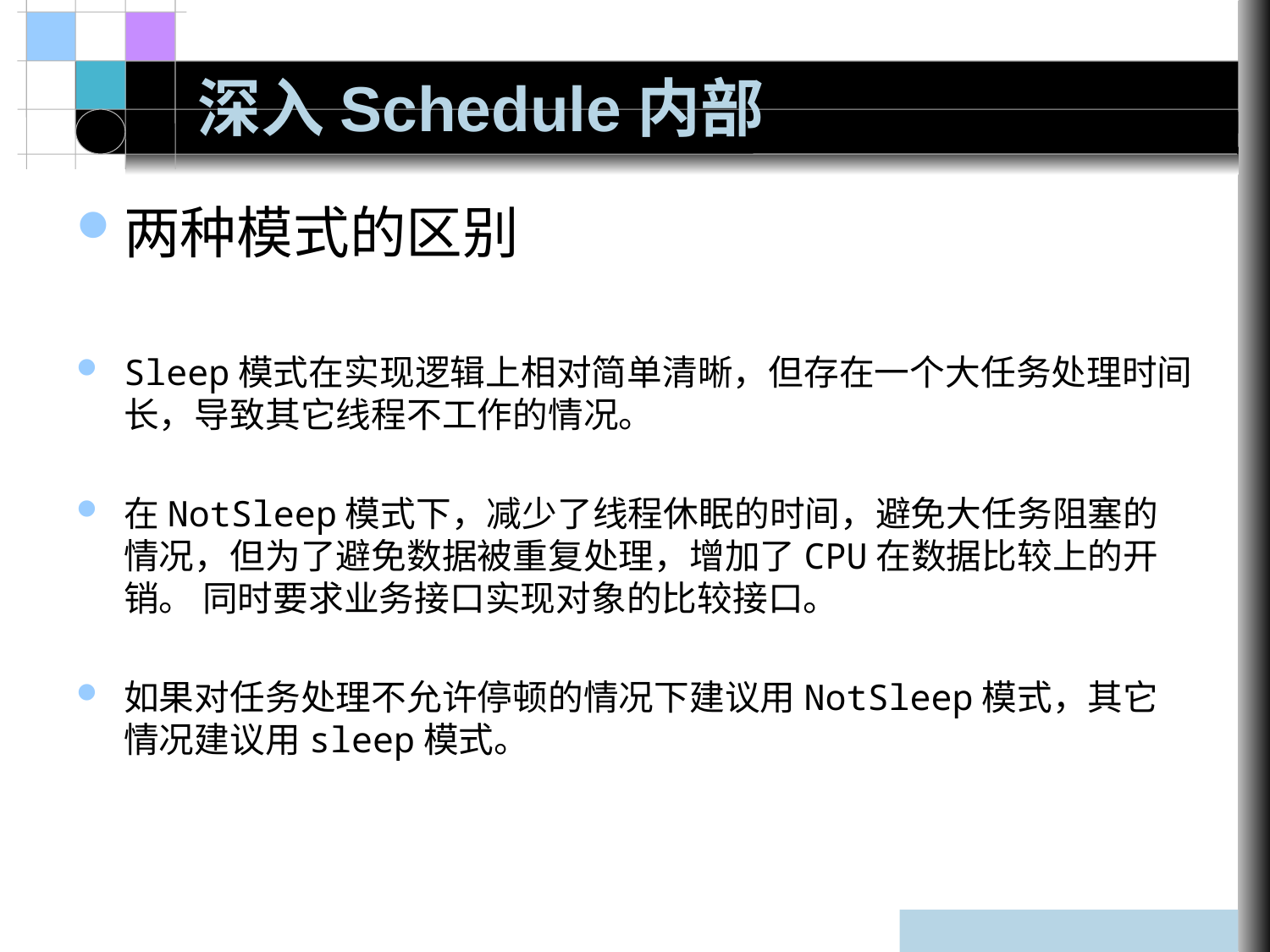

# 深入Schedule内部
两种模式的区别

Sleep模式在实现逻辑上相对简单清晰，但存在一个大任务处理时间长，导致其它线程不工作的情况。

在NotSleep模式下，减少了线程休眠的时间，避免大任务阻塞的情况，但为了避免数据被重复处理，增加了CPU在数据比较上的开销。 同时要求业务接口实现对象的比较接口。

如果对任务处理不允许停顿的情况下建议用NotSleep模式，其它情况建议用sleep模式。